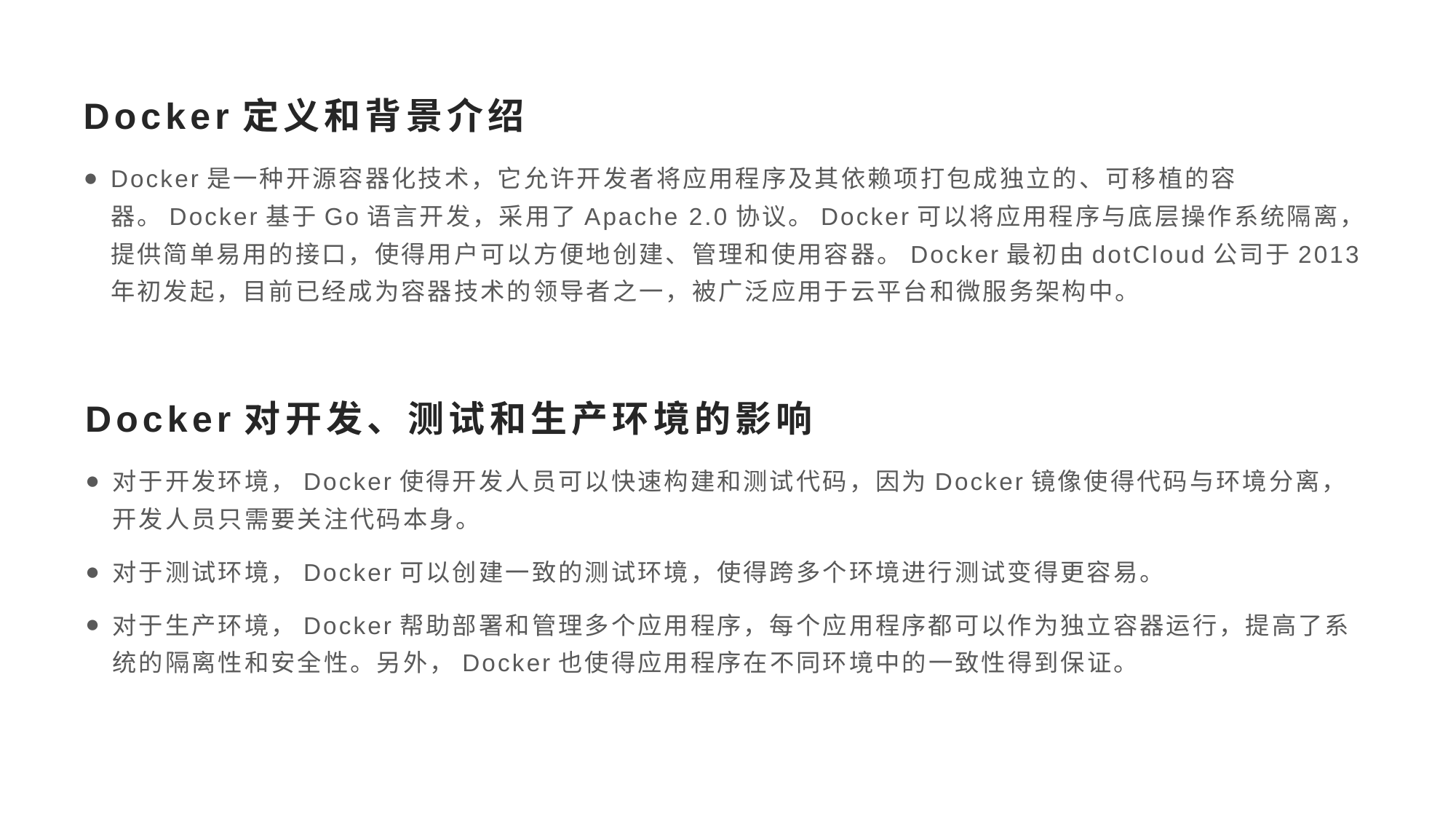

# Docker定义和背景介绍
Docker是一种开源容器化技术，它允许开发者将应用程序及其依赖项打包成独立的、可移植的容器。Docker基于Go语言开发，采用了Apache 2.0协议。Docker可以将应用程序与底层操作系统隔离，提供简单易用的接口，使得用户可以方便地创建、管理和使用容器。Docker最初由dotCloud公司于2013年初发起，目前已经成为容器技术的领导者之一，被广泛应用于云平台和微服务架构中。
Docker对开发、测试和生产环境的影响
对于开发环境，Docker使得开发人员可以快速构建和测试代码，因为Docker镜像使得代码与环境分离，开发人员只需要关注代码本身。
对于测试环境，Docker可以创建一致的测试环境，使得跨多个环境进行测试变得更容易。
对于生产环境，Docker帮助部署和管理多个应用程序，每个应用程序都可以作为独立容器运行，提高了系统的隔离性和安全性。另外，Docker也使得应用程序在不同环境中的一致性得到保证。